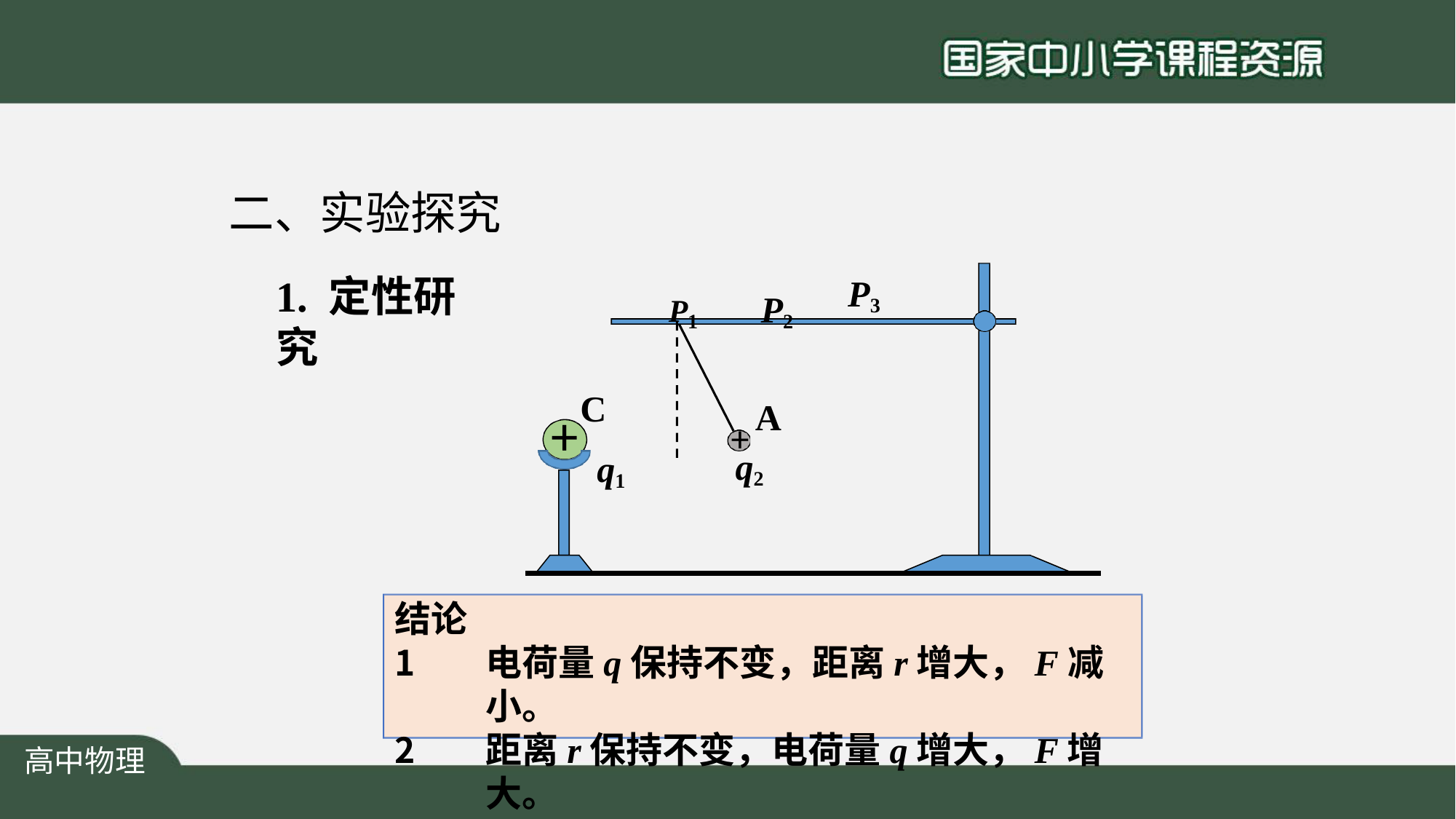

# 二、实验探究

P1	P2
1. 定性研究
P3

C
q1

A
+

+

q2

结论
电荷量q保持不变，距离r增大，F减小。
距离r保持不变，电荷量q增大，F增大。

高中物理